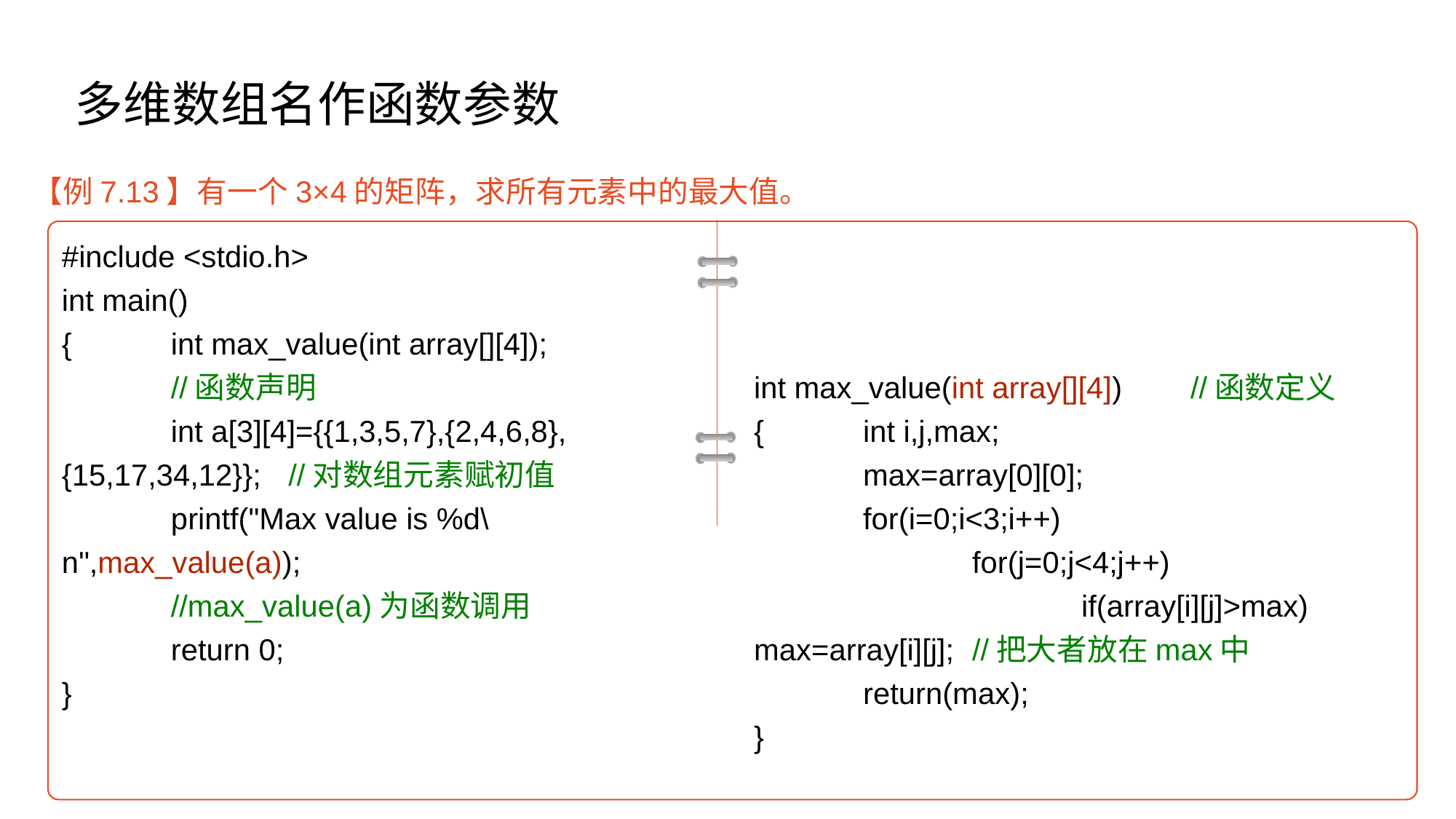

# 多维数组名作函数参数
【例7.13】有一个3×4的矩阵，求所有元素中的最大值。
#include <stdio.h>
int main()
{	int max_value(int array[][4]);		//函数声明
	int a[3][4]={{1,3,5,7},{2,4,6,8},{15,17,34,12}};	 //对数组元素赋初值
	printf("Max value is %d\n",max_value(a));
	//max_value(a)为函数调用
	return 0;
}

int max_value(int array[][4])	//函数定义
{	int i,j,max;
	max=array[0][0];
	for(i=0;i<3;i++)
		for(j=0;j<4;j++)
			if(array[i][j]>max) max=array[i][j];	//把大者放在max中
	return(max);
}